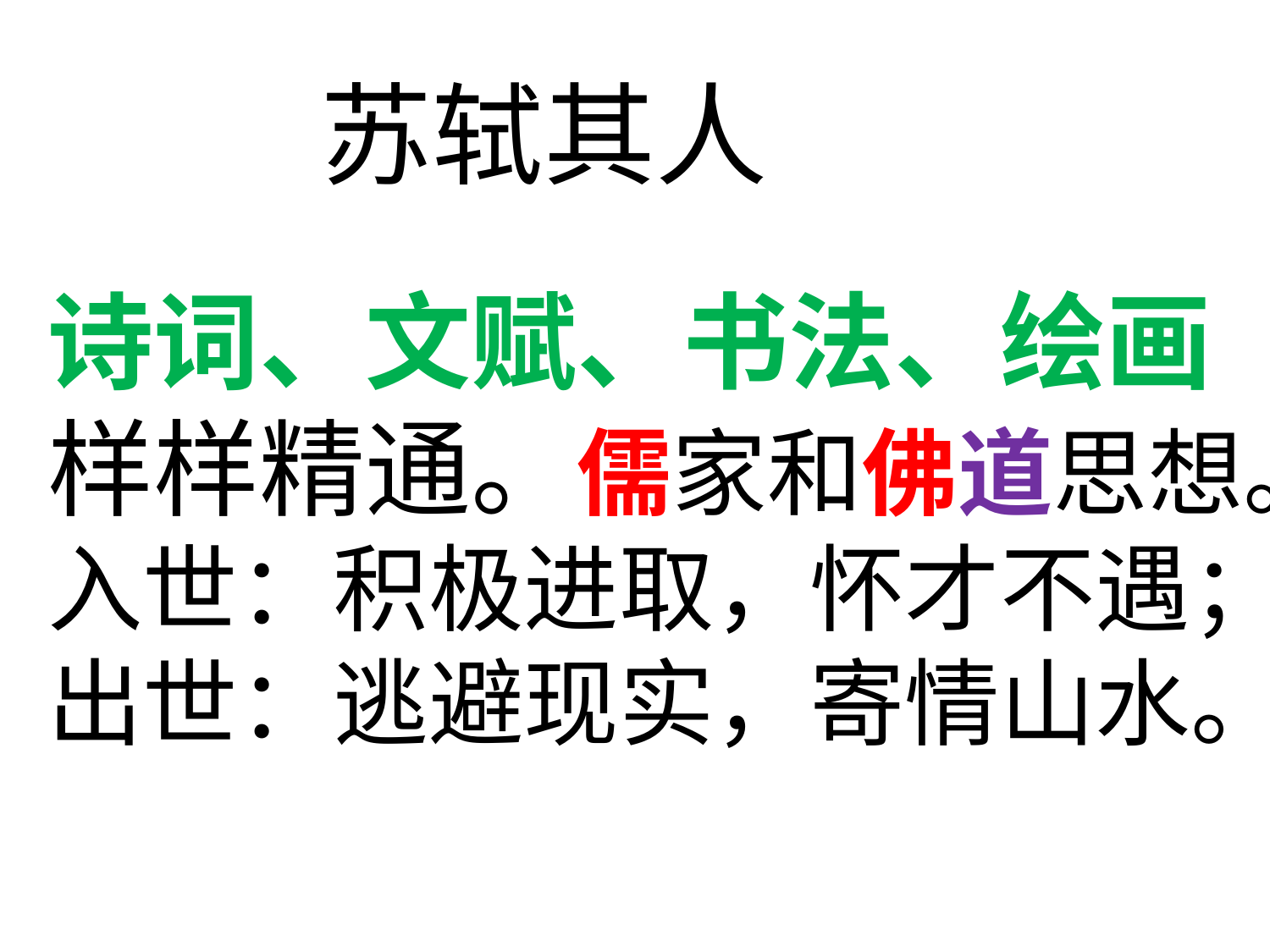

# 苏轼其人
诗词、文赋、书法、绘画样样精通。儒家和佛道思想。入世：积极进取，怀才不遇；出世：逃避现实，寄情山水。